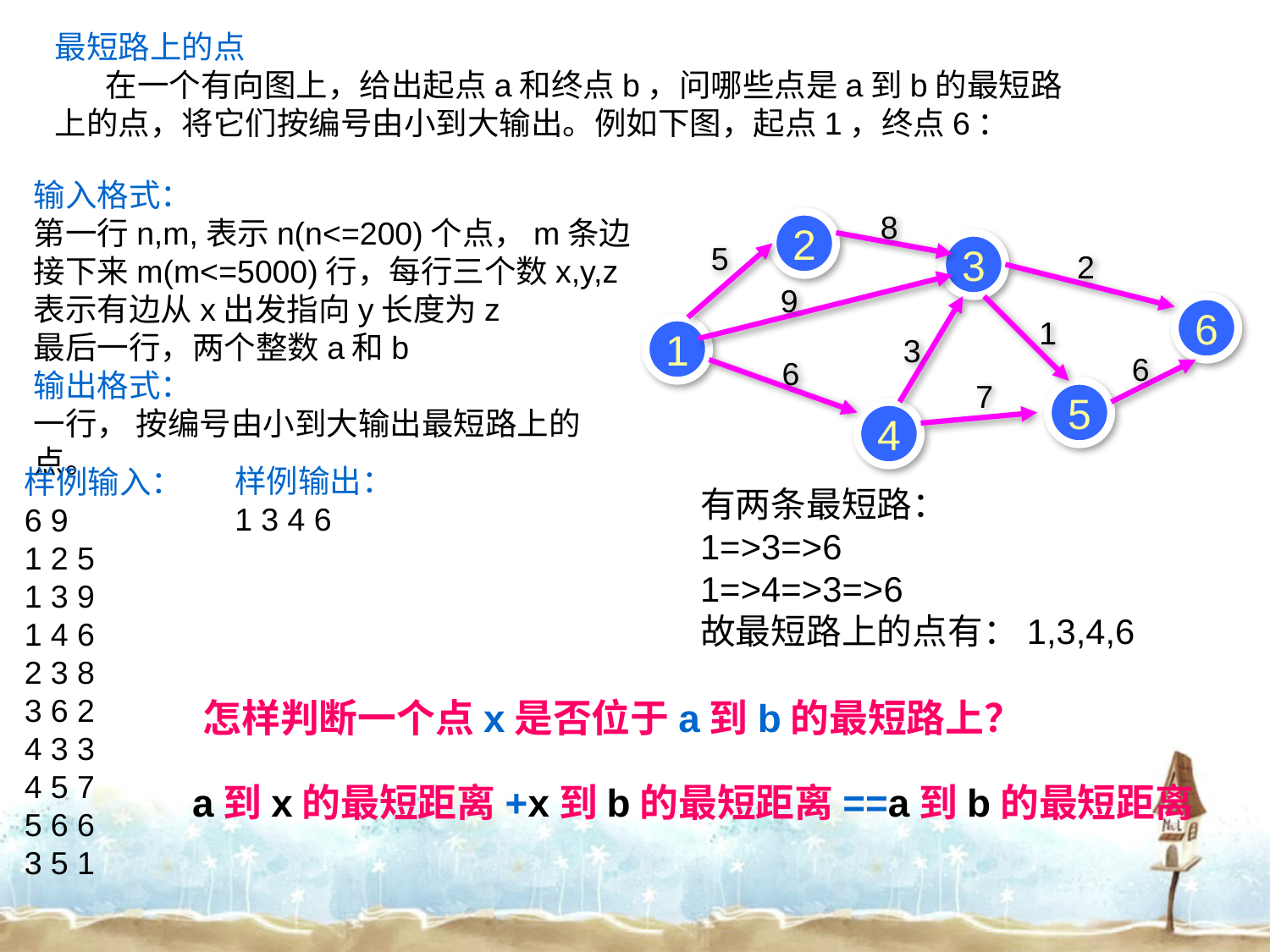

最短路上的点
      在一个有向图上，给出起点a和终点b，问哪些点是a到b的最短路上的点，将它们按编号由小到大输出。例如下图，起点1，终点6：
输入格式：
第一行n,m,表示n(n<=200)个点，m条边
接下来m(m<=5000)行，每行三个数x,y,z
表示有边从x出发指向y长度为z
最后一行，两个整数a和b
输出格式：
一行， 按编号由小到大输出最短路上的点。
8
2
5

3
2

9

6
1
1
3
6
6

7
5
4

样例输出：
1 3 4 6
样例输入：
6 9
1 2 5
1 3 9
1 4 6
2 3 8
3 6 2
4 3 3
4 5 7
5 6 6
3 5 1
有两条最短路：
1=>3=>6
1=>4=>3=>6
故最短路上的点有：1,3,4,6
怎样判断一个点x是否位于a到b的最短路上？
a到x的最短距离+x到b的最短距离==a到b的最短距离